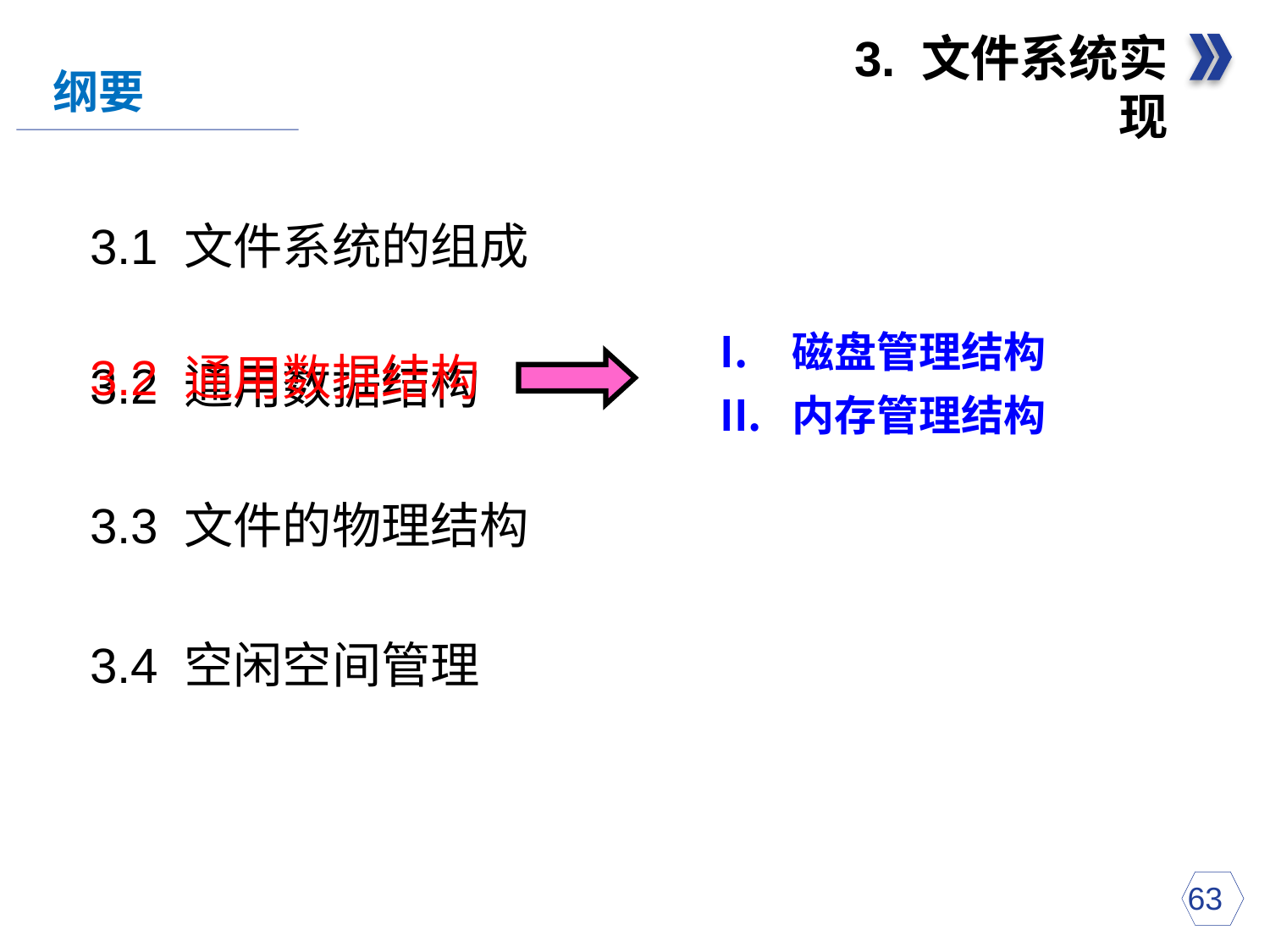

3. 文件系统实现

纲要
3.1 文件系统的组成
3.2 通用数据结构
3.3 文件的物理结构
3.4 空闲空间管理

3.2 通用数据结构
磁盘管理结构
内存管理结构

 63